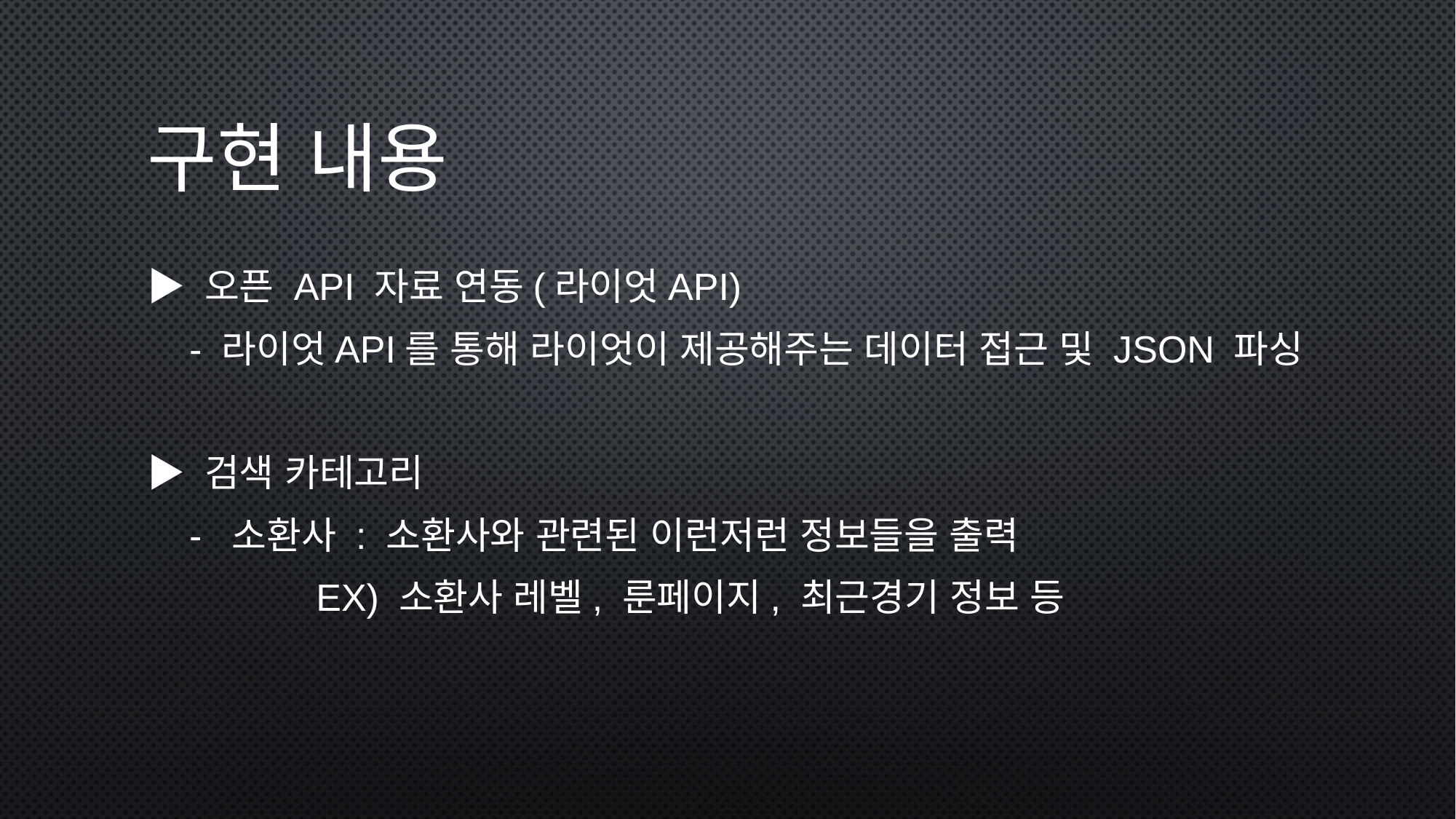

# 구현 내용
▶ 오픈 API 자료 연동(라이엇API)
    - 라이엇API를 통해 라이엇이 제공해주는 데이터 접근 및 JSON 파싱

▶ 검색 카테고리
    -  소환사 : 소환사와 관련된 이런저런 정보들을 출력
                ex) 소환사 레벨, 룬페이지, 최근경기 정보 등